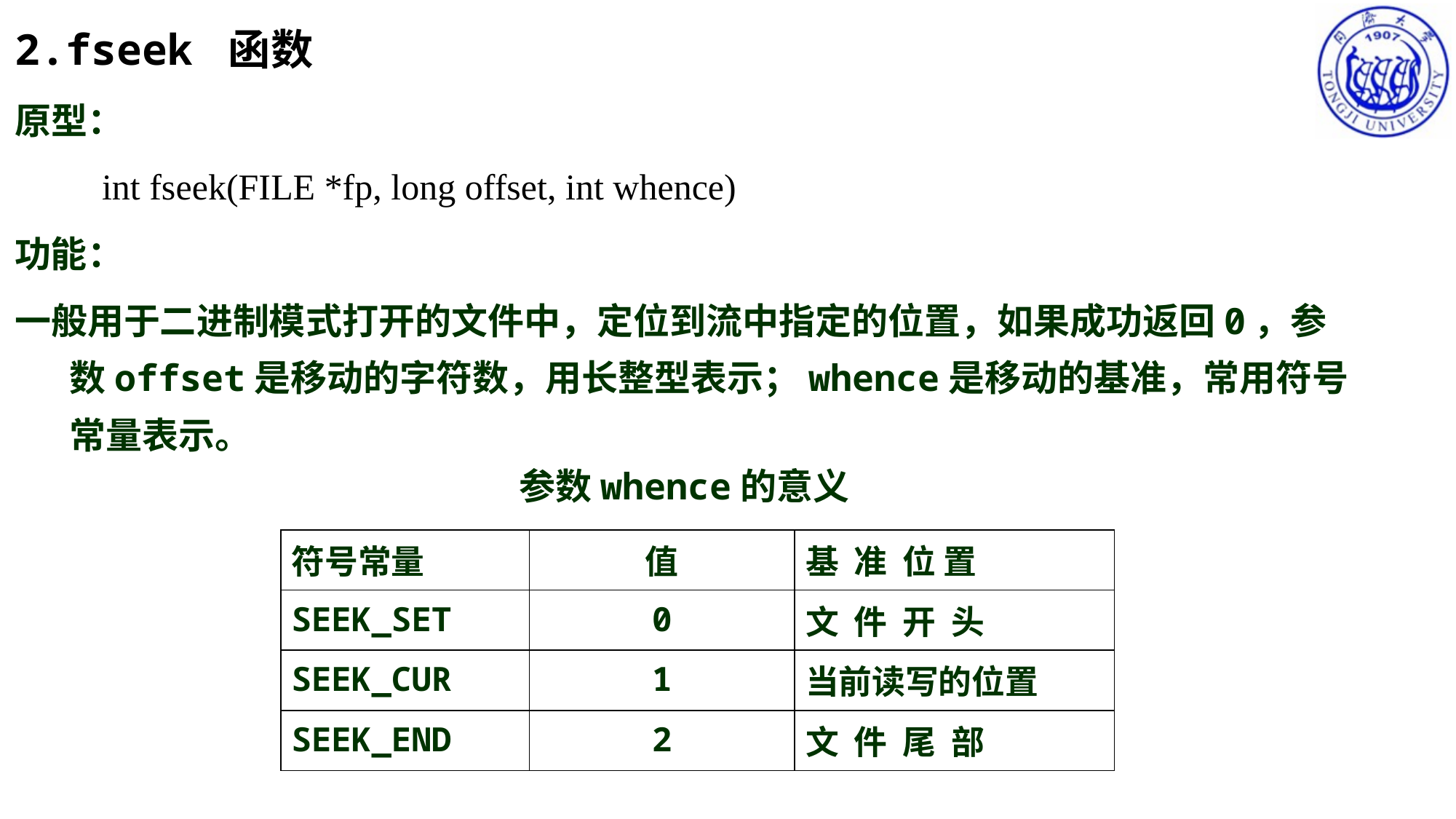

2.fseek 函数
原型：
    int fseek(FILE *fp, long offset, int whence)
功能：
一般用于二进制模式打开的文件中，定位到流中指定的位置，如果成功返回0，参数offset是移动的字符数，用长整型表示；whence是移动的基准，常用符号常量表示。
参数whence的意义
| 符号常量 | 值 | 基 准 位 置 |
| --- | --- | --- |
| SEEK\_SET | 0 | 文 件 开 头 |
| SEEK\_CUR | 1 | 当前读写的位置 |
| SEEK\_END | 2 | 文 件 尾 部 |